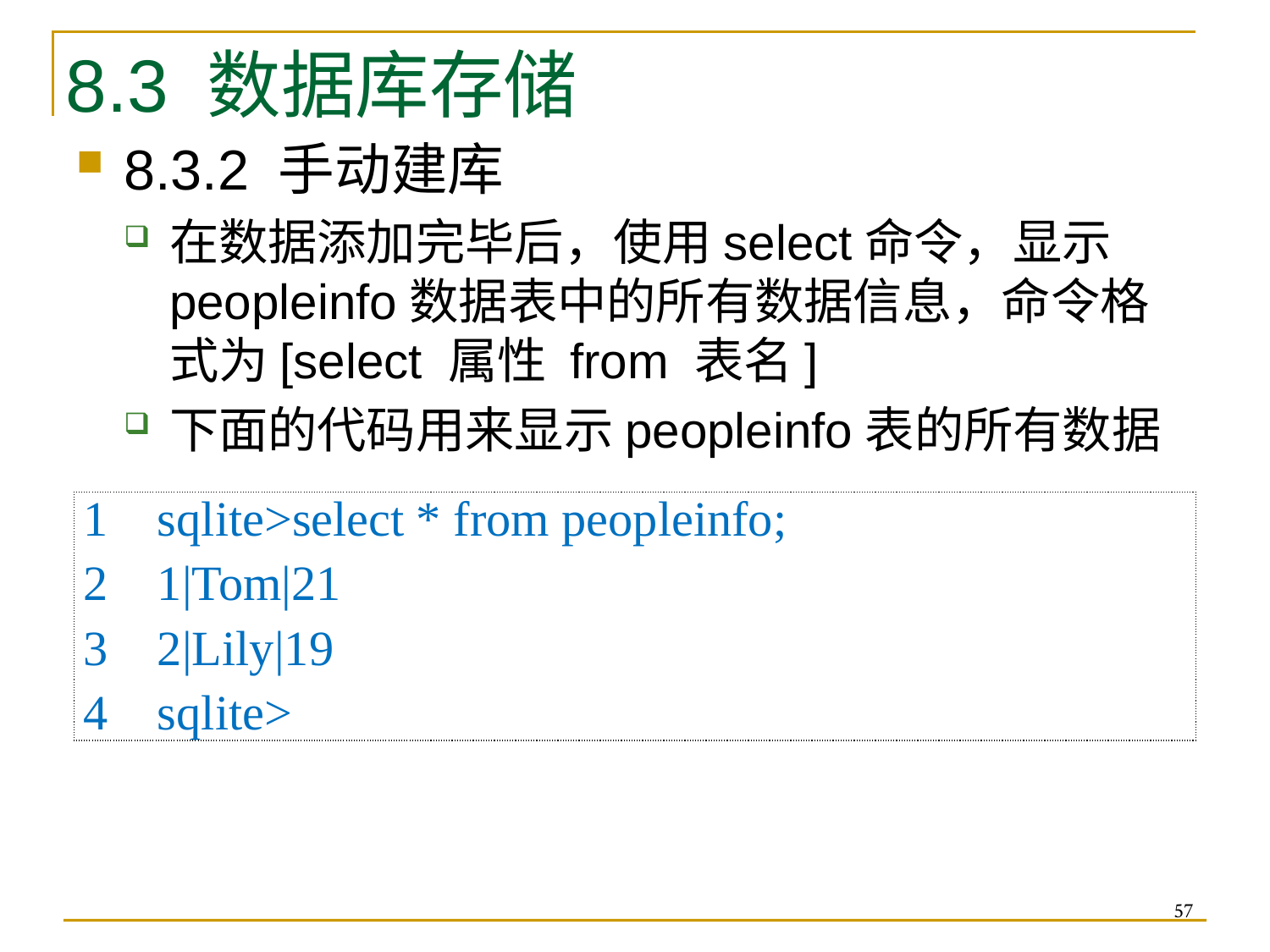

8.3 数据库存储
8.3.2 手动建库
在数据添加完毕后，使用select命令，显示peopleinfo数据表中的所有数据信息，命令格式为[select 属性 from 表名]
下面的代码用来显示peopleinfo表的所有数据
| 1 sqlite>select \* from peopleinfo; 2 1|Tom|21 3 2|Lily|19 4 sqlite> |
| --- |
57